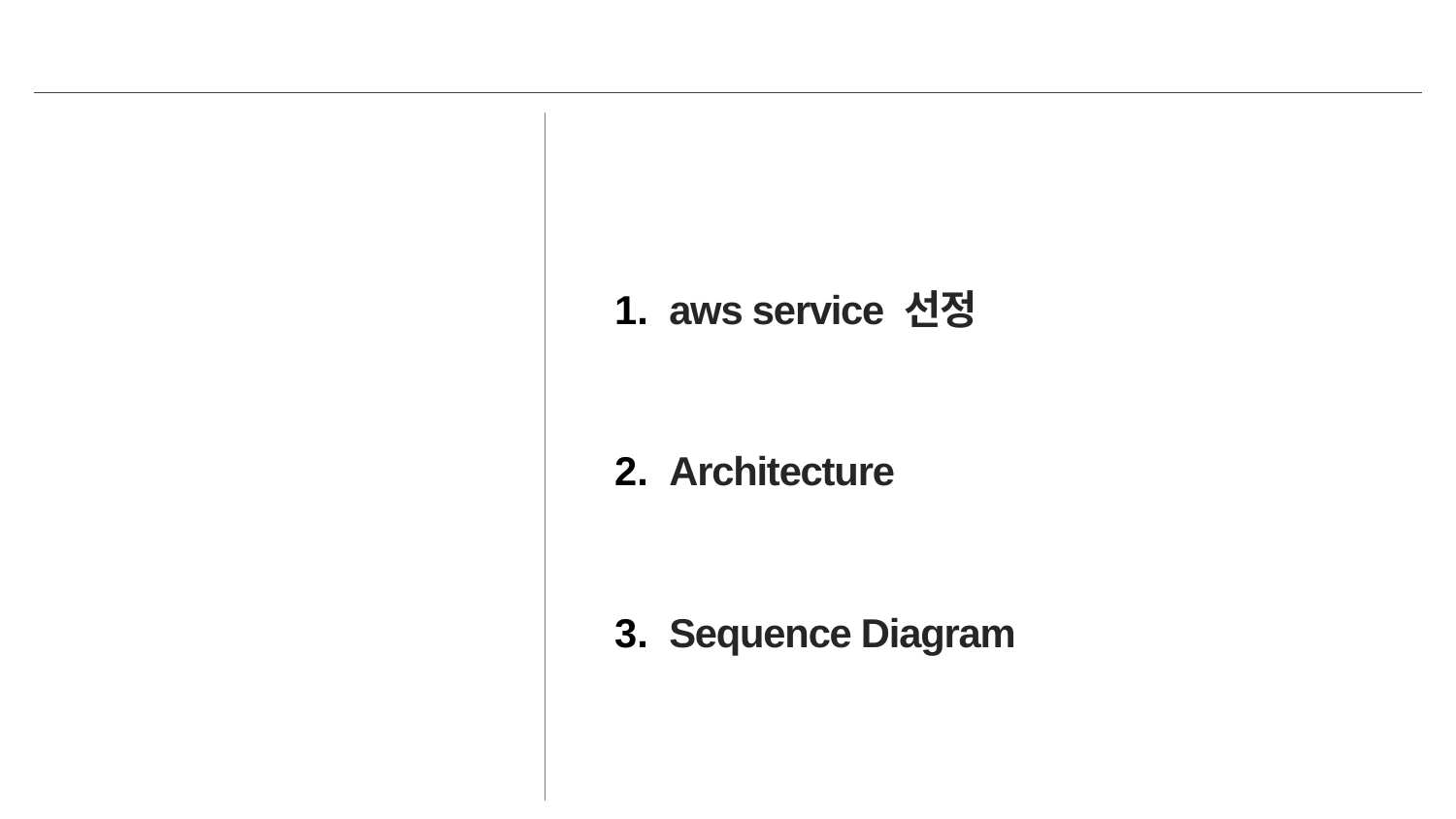

#
aws service 선정

Architecture

Sequence Diagram